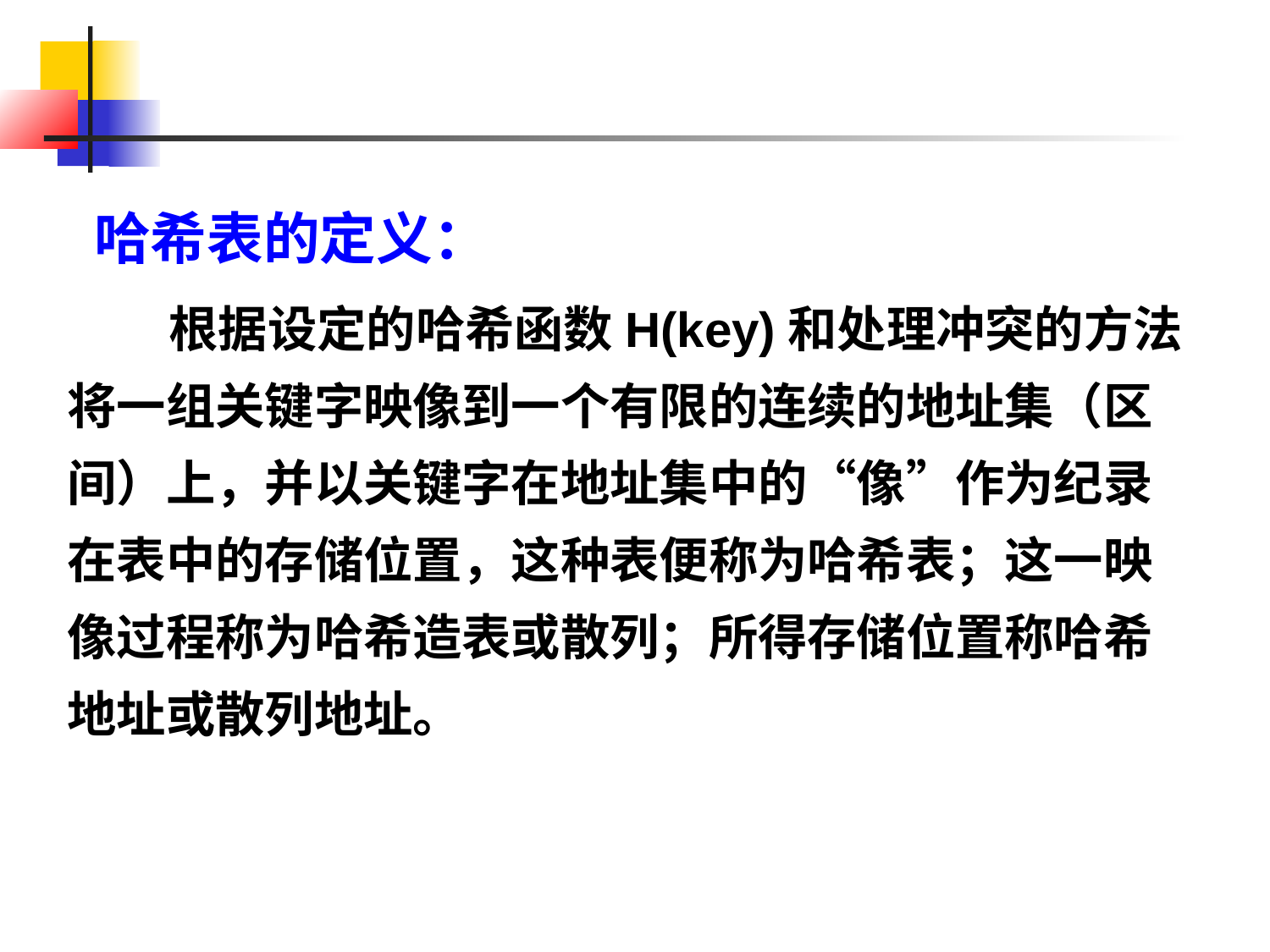

哈希表的定义：
        根据设定的哈希函数H(key)和处理冲突的方法将一组关键字映像到一个有限的连续的地址集（区间）上，并以关键字在地址集中的“像”作为纪录在表中的存储位置，这种表便称为哈希表；这一映像过程称为哈希造表或散列；所得存储位置称哈希地址或散列地址。